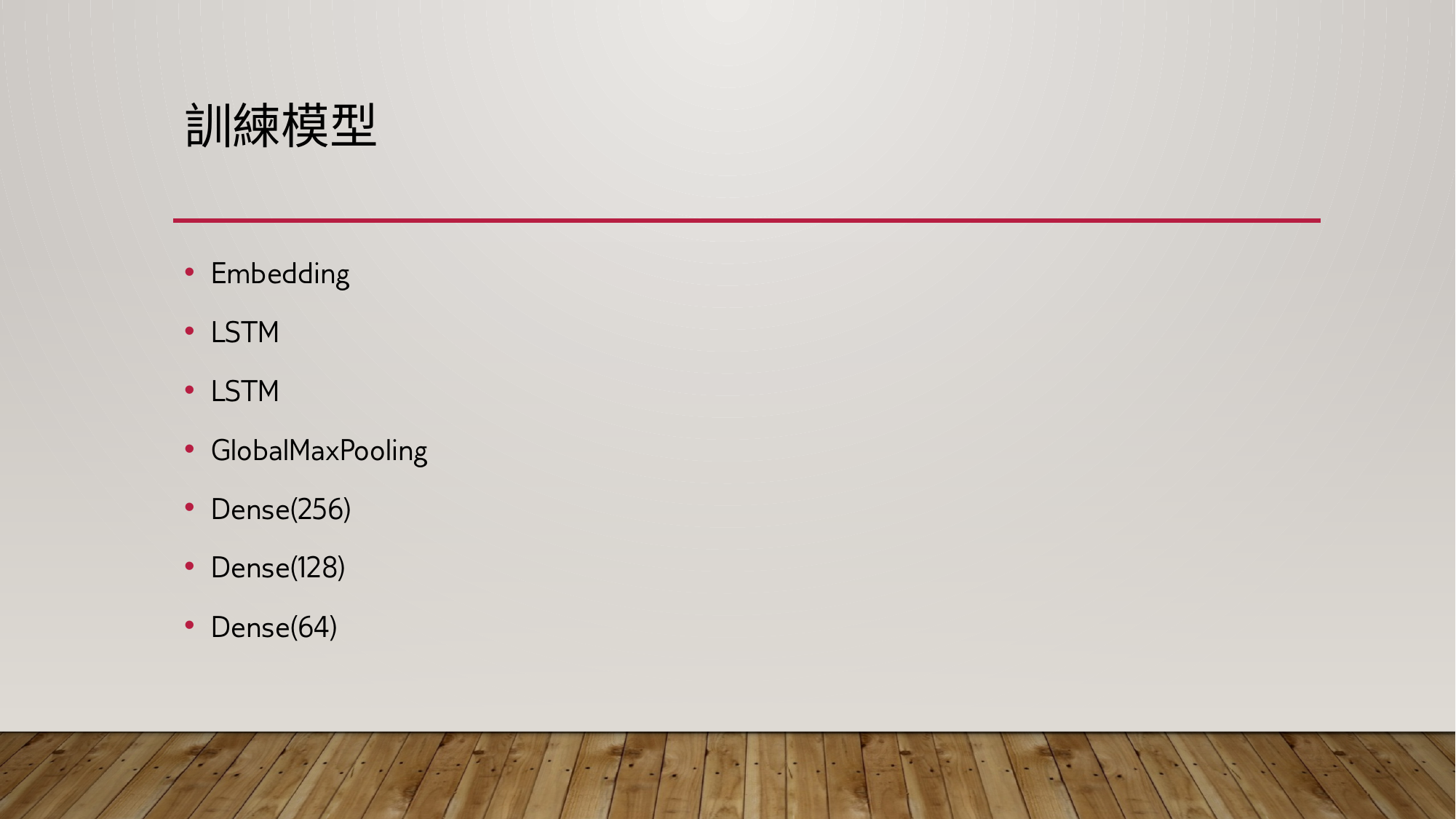

# 訓練模型
Embedding
LSTM
LSTM
GlobalMaxPooling
Dense(256)
Dense(128)
Dense(64)